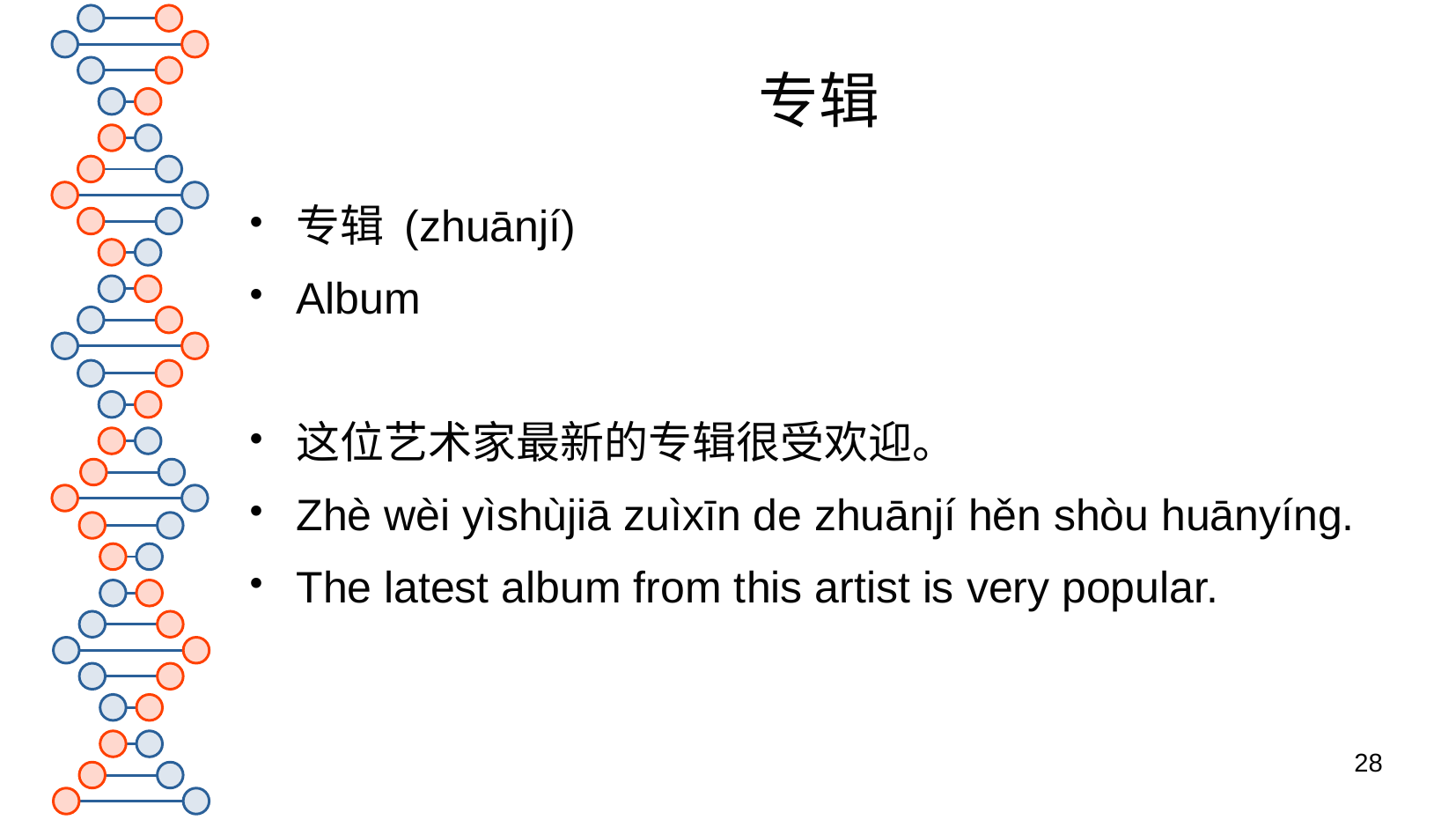

# 专辑
专辑 (zhuānjí)
Album

这位艺术家最新的专辑很受欢迎。
Zhè wèi yìshùjiā zuìxīn de zhuānjí hěn shòu huānyíng.
The latest album from this artist is very popular.

28